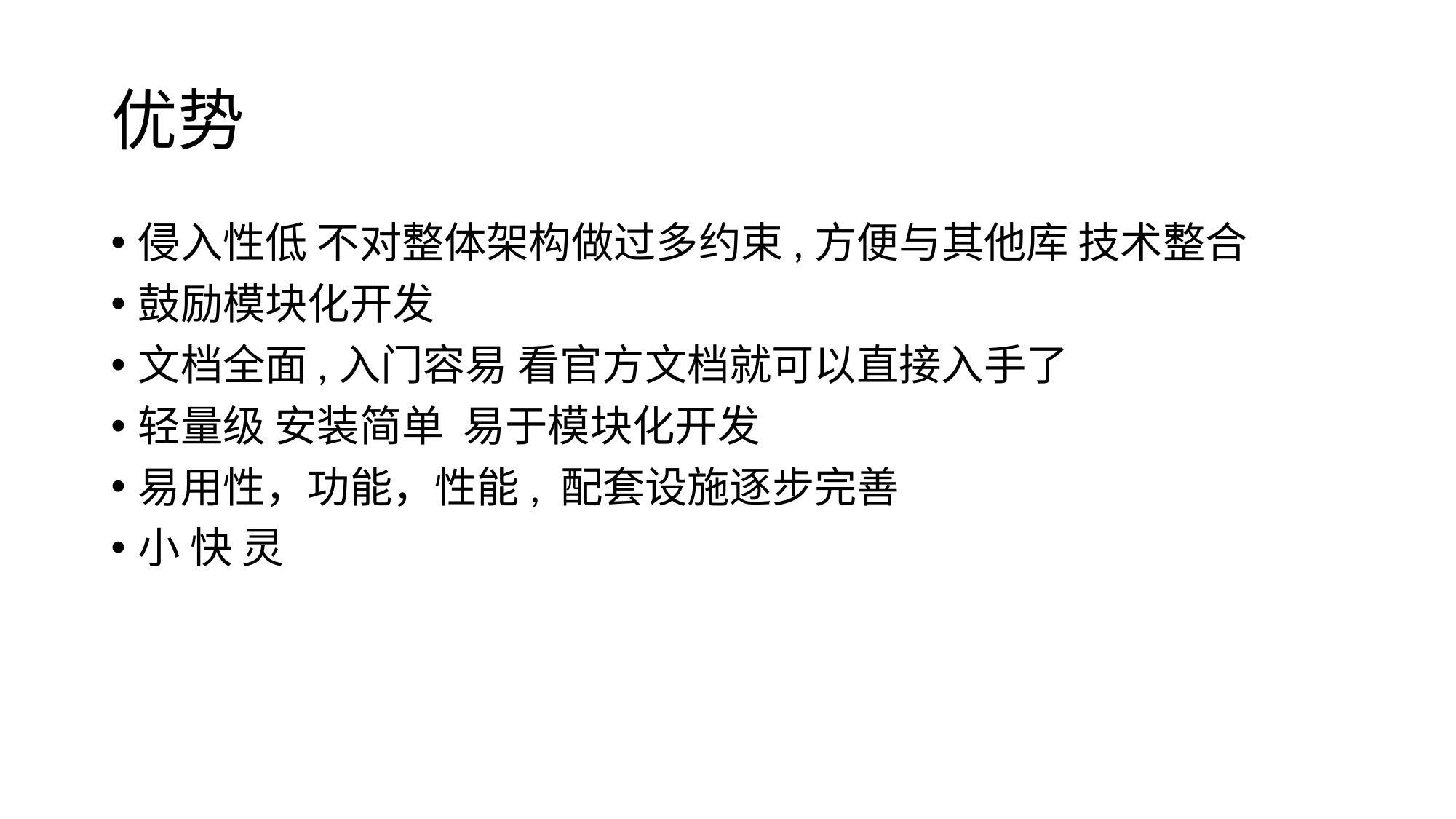

# 优势
侵入性低 不对整体架构做过多约束,方便与其他库 技术整合
鼓励模块化开发
文档全面,入门容易 看官方文档就可以直接入手了
轻量级 安装简单  易于模块化开发
易用性，功能，性能, 配套设施逐步完善
小 快 灵